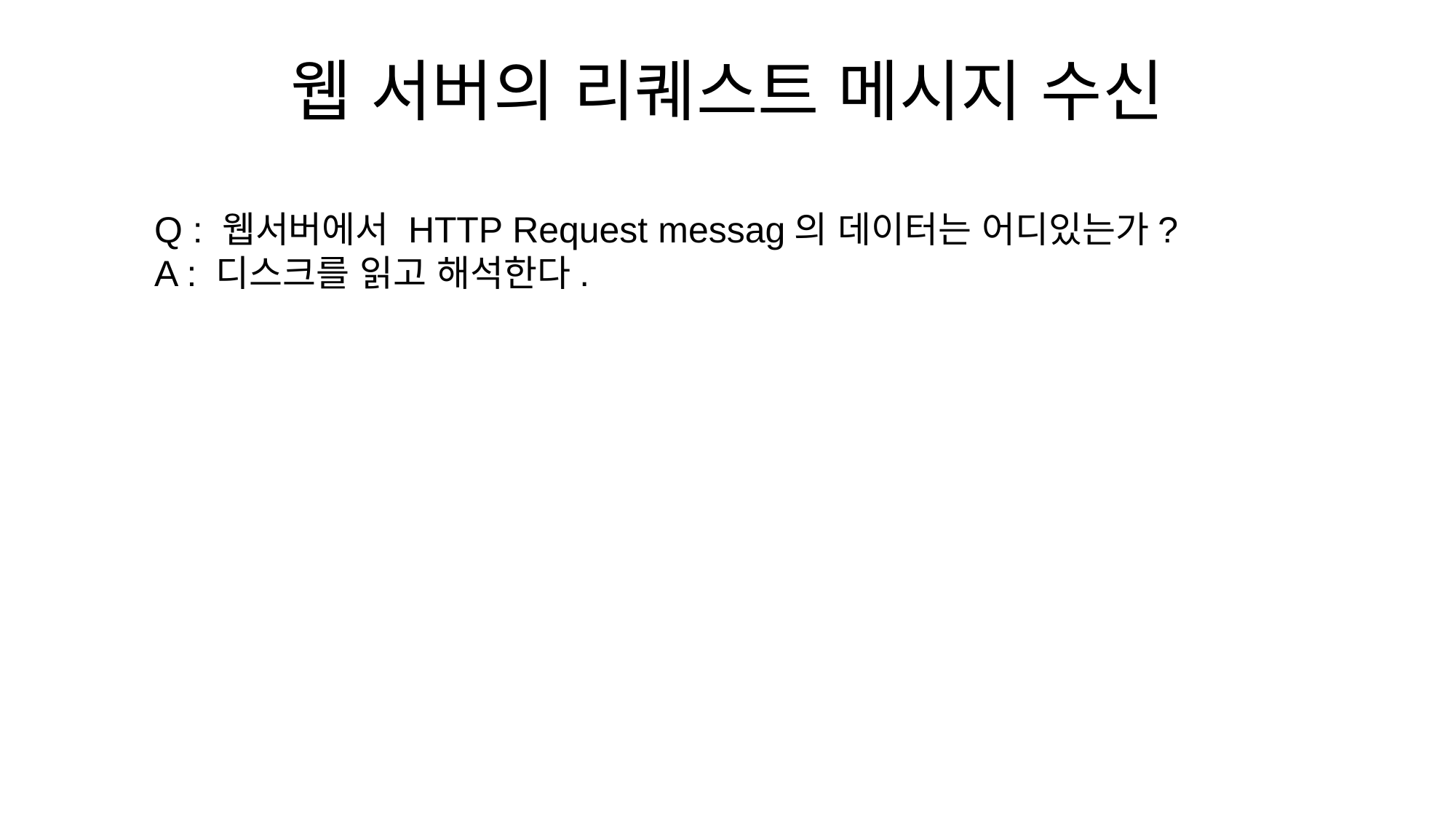

# 웹 서버의 리퀘스트 메시지 수신
Q : 웹서버에서 HTTP Request messag의 데이터는 어디있는가?
A : 디스크를 읽고 해석한다.